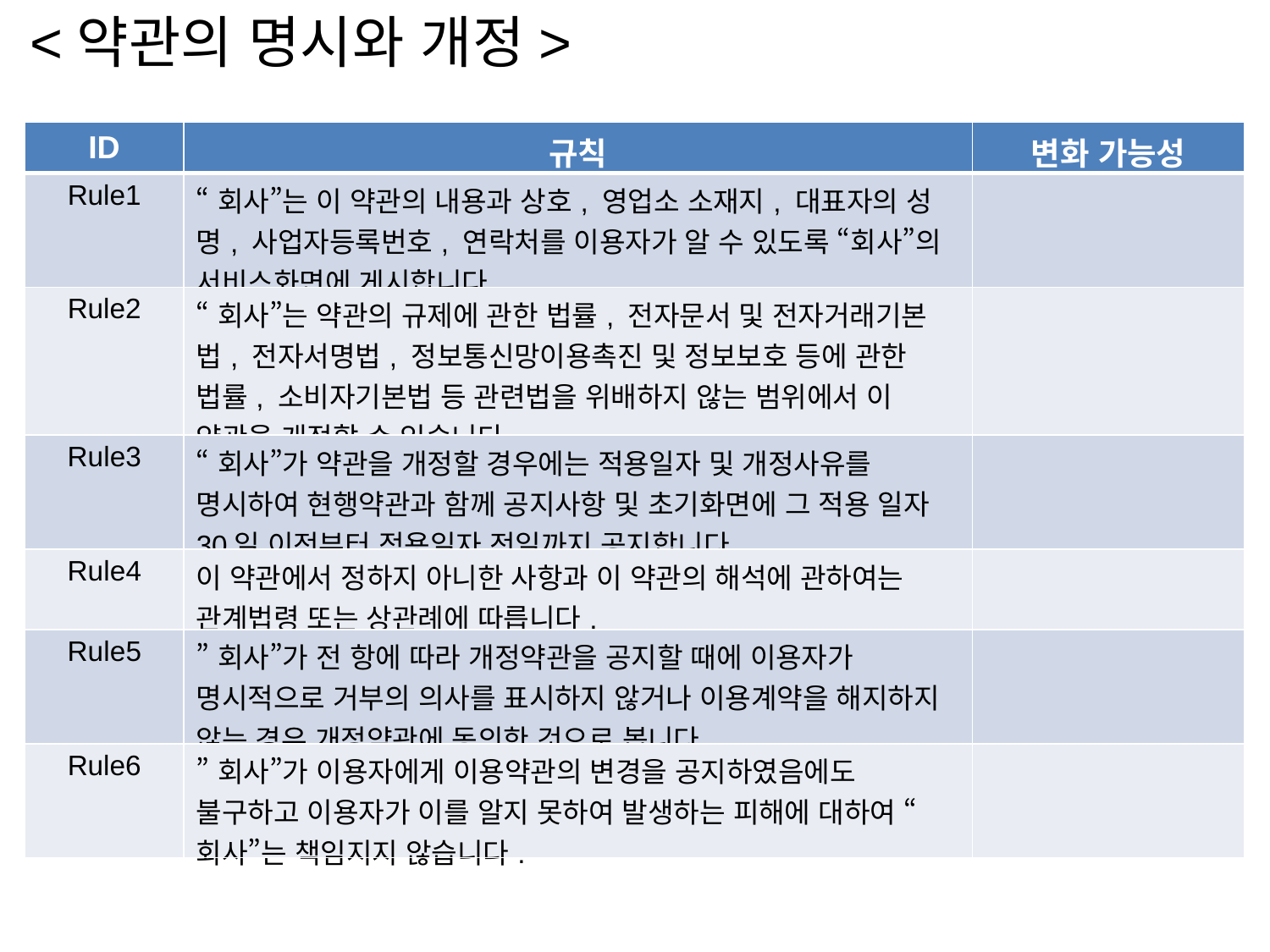

<약관의 명시와 개정>
| ID | 규칙 | 변화 가능성 |
| --- | --- | --- |
| Rule1 | “회사”는 이 약관의 내용과 상호, 영업소 소재지, 대표자의 성명, 사업자등록번호, 연락처를 이용자가 알 수 있도록 “회사”의 서비스화면에 게시합니다. |  |
| Rule2 | “회사”는 약관의 규제에 관한 법률, 전자문서 및 전자거래기본법, 전자서명법, 정보통신망이용촉진 및 정보보호 등에 관한 법률, 소비자기본법 등 관련법을 위배하지 않는 범위에서 이 약관을 개정할 수 있습니다. |  |
| Rule3 | “회사”가 약관을 개정할 경우에는 적용일자 및 개정사유를 명시하여 현행약관과 함께 공지사항 및 초기화면에 그 적용 일자 30일 이전부터 적용일자 전일까지 공지합니다. |  |
| Rule4 | 이 약관에서 정하지 아니한 사항과 이 약관의 해석에 관하여는 관계법령 또는 상관례에 따릅니다. |  |
| Rule5 | ”회사”가 전 항에 따라 개정약관을 공지할 때에 이용자가 명시적으로 거부의 의사를 표시하지 않거나 이용계약을 해지하지 않는 경우 개정약관에 동의한 것으로 봅니다. |  |
| Rule6 | ”회사”가 이용자에게 이용약관의 변경을 공지하였음에도 불구하고 이용자가 이를 알지 못하여 발생하는 피해에 대하여 “회사”는 책임지지 않습니다. |  |